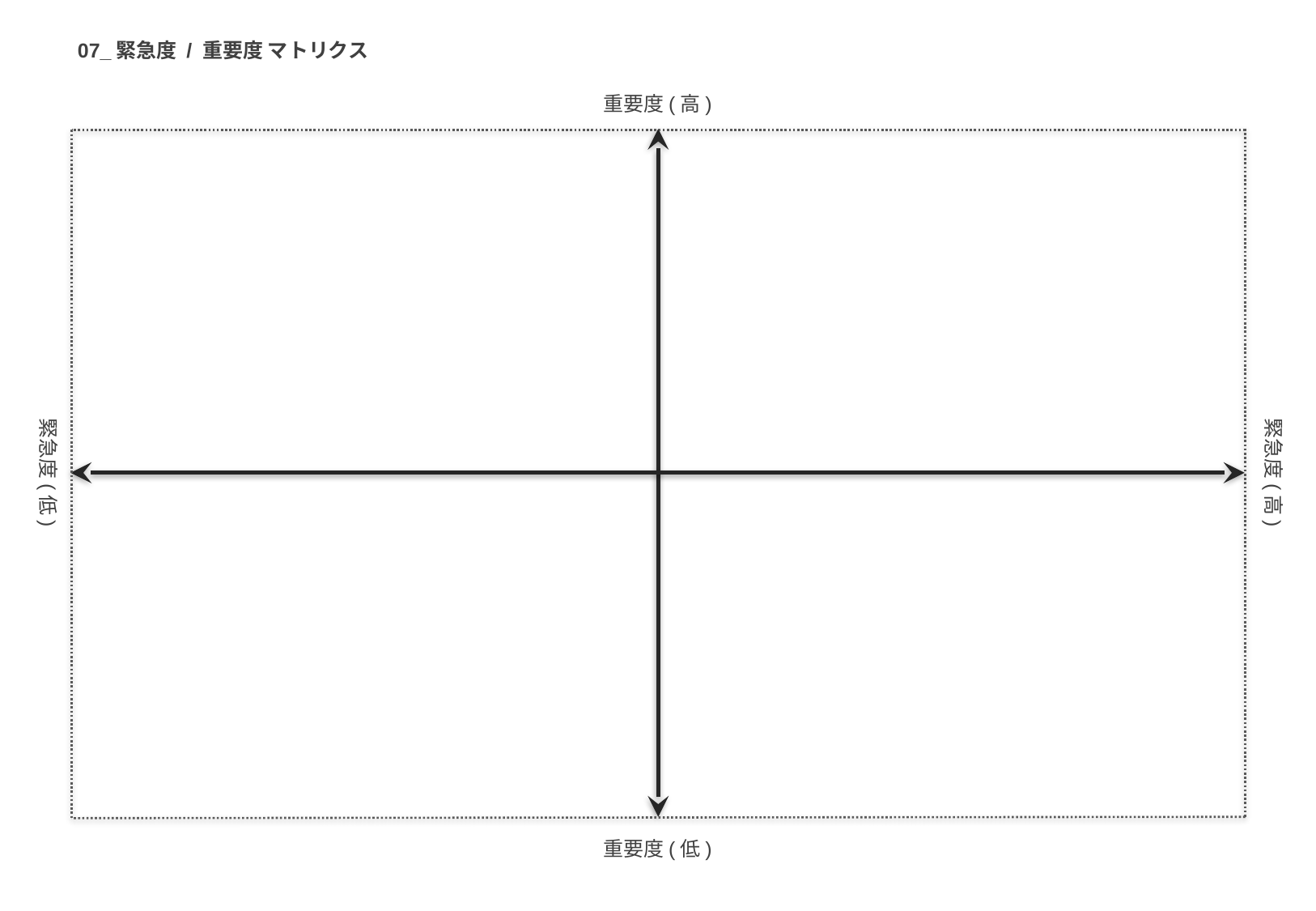

07_緊急度 / 重要度 マトリクス
重要度(高)
緊急度(低)
緊急度(高)
重要度(低)